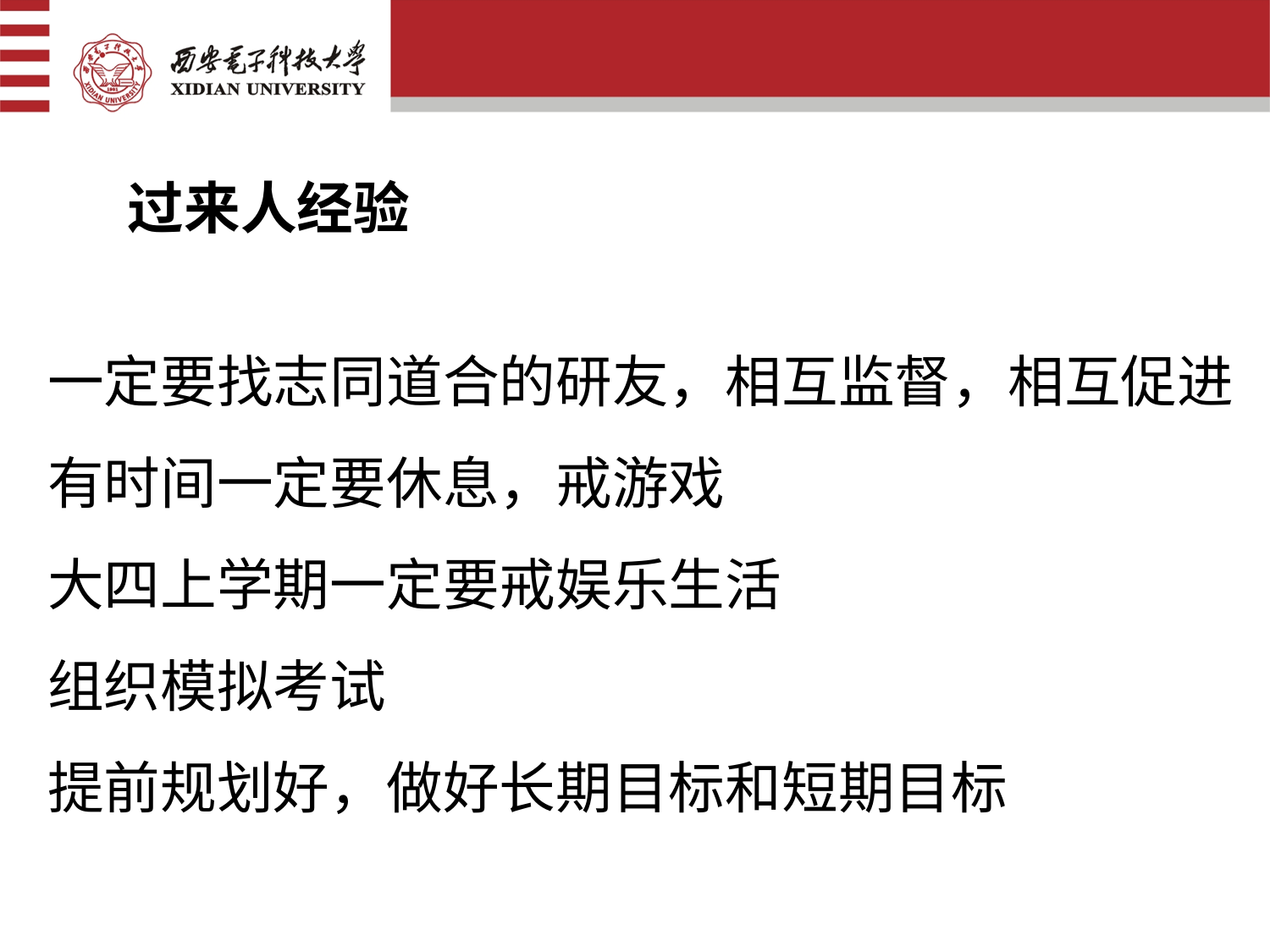

过来人经验
一定要找志同道合的研友，相互监督，相互促进
有时间一定要休息，戒游戏
大四上学期一定要戒娱乐生活
组织模拟考试
提前规划好，做好长期目标和短期目标